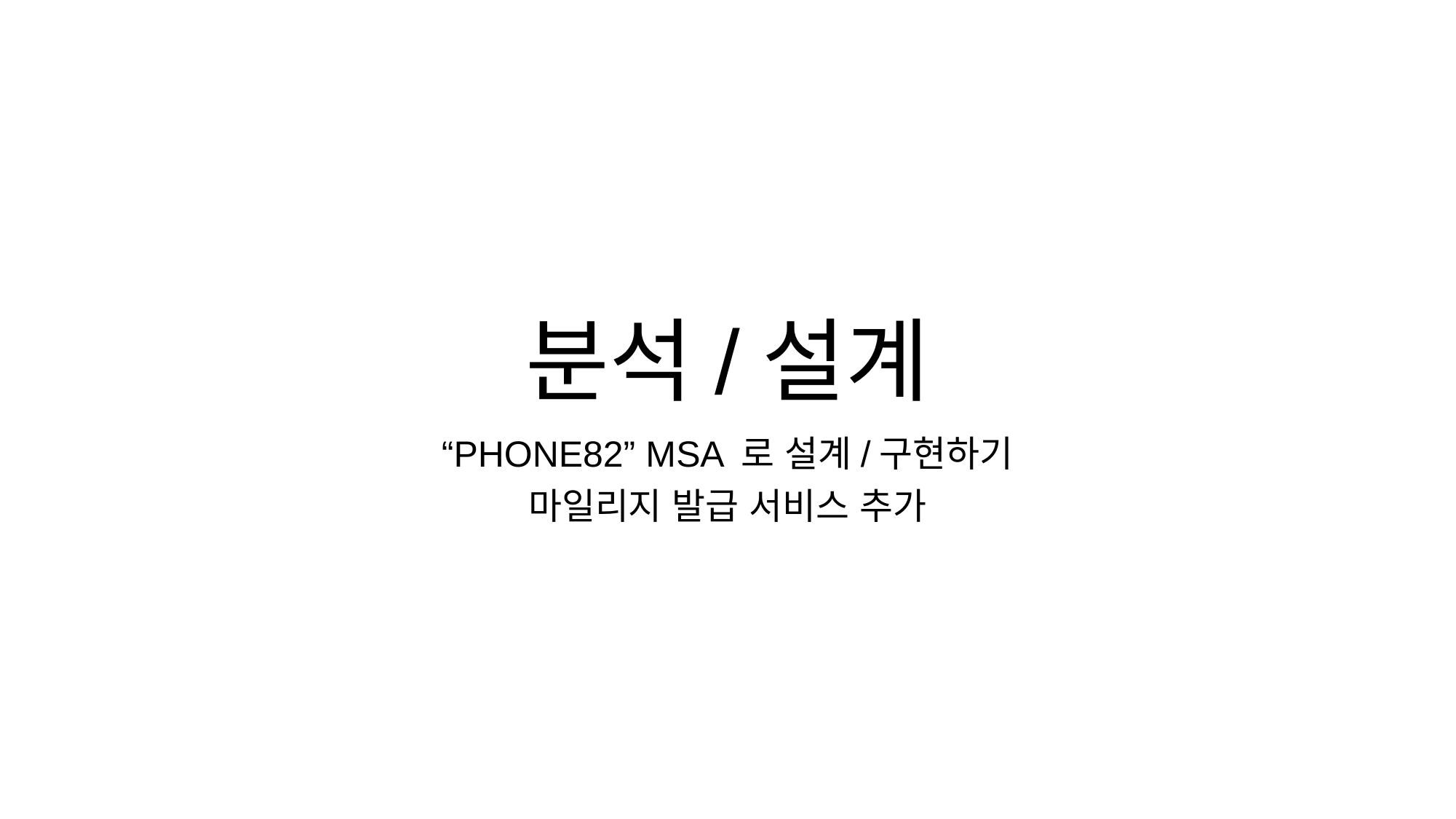

# 분석/설계
“PHONE82” MSA 로 설계/구현하기
마일리지 발급 서비스 추가